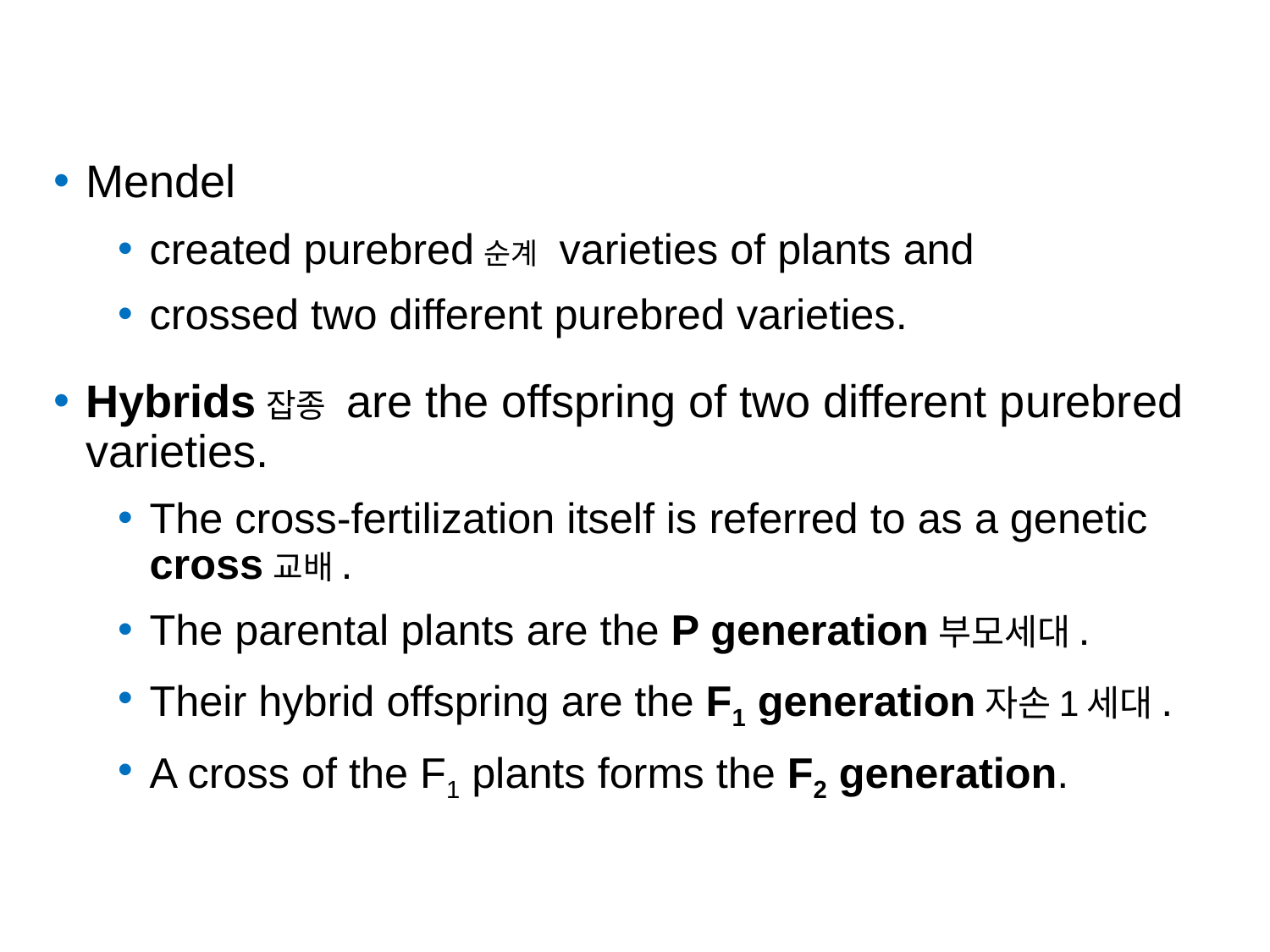

Mendel
created purebred순계 varieties of plants and
crossed two different purebred varieties.
Hybrids잡종 are the offspring of two different purebred varieties.
The cross-fertilization itself is referred to as a genetic cross교배.
The parental plants are the P generation부모세대.
Their hybrid offspring are the F1 generation자손1세대.
A cross of the F1 plants forms the F2 generation.